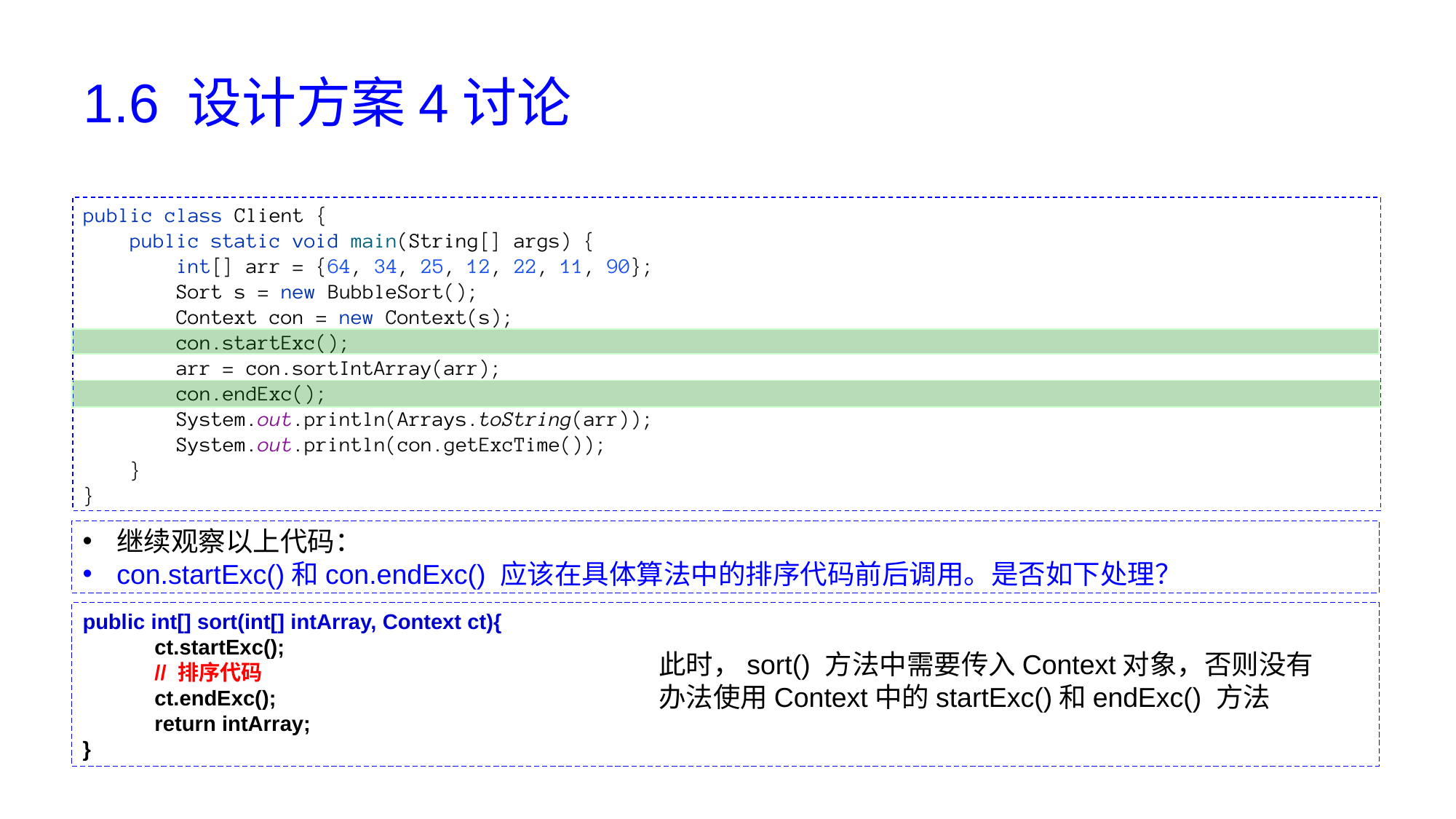

# 1.6 设计方案4讨论
public class Client {
    public static void main(String[] args) {
        int[] arr = {64, 34, 25, 12, 22, 11, 90};
        Sort s = new BubbleSort();
        Context con = new Context(s);
        con.startExc();
        arr = con.sortIntArray(arr);
        con.endExc();
        System.out.println(Arrays.toString(arr));
        System.out.println(con.getExcTime());
    }
}

继续观察以上代码：
con.startExc()和con.endExc() 应该在具体算法中的排序代码前后调用。是否如下处理？
public int[] sort(int[] intArray, Context ct){
            ct.startExc();
            // 排序代码
            ct.endExc();
            return intArray;
}
此时，sort() 方法中需要传入Context对象，否则没有办法使用Context中的startExc()和endExc() 方法
16